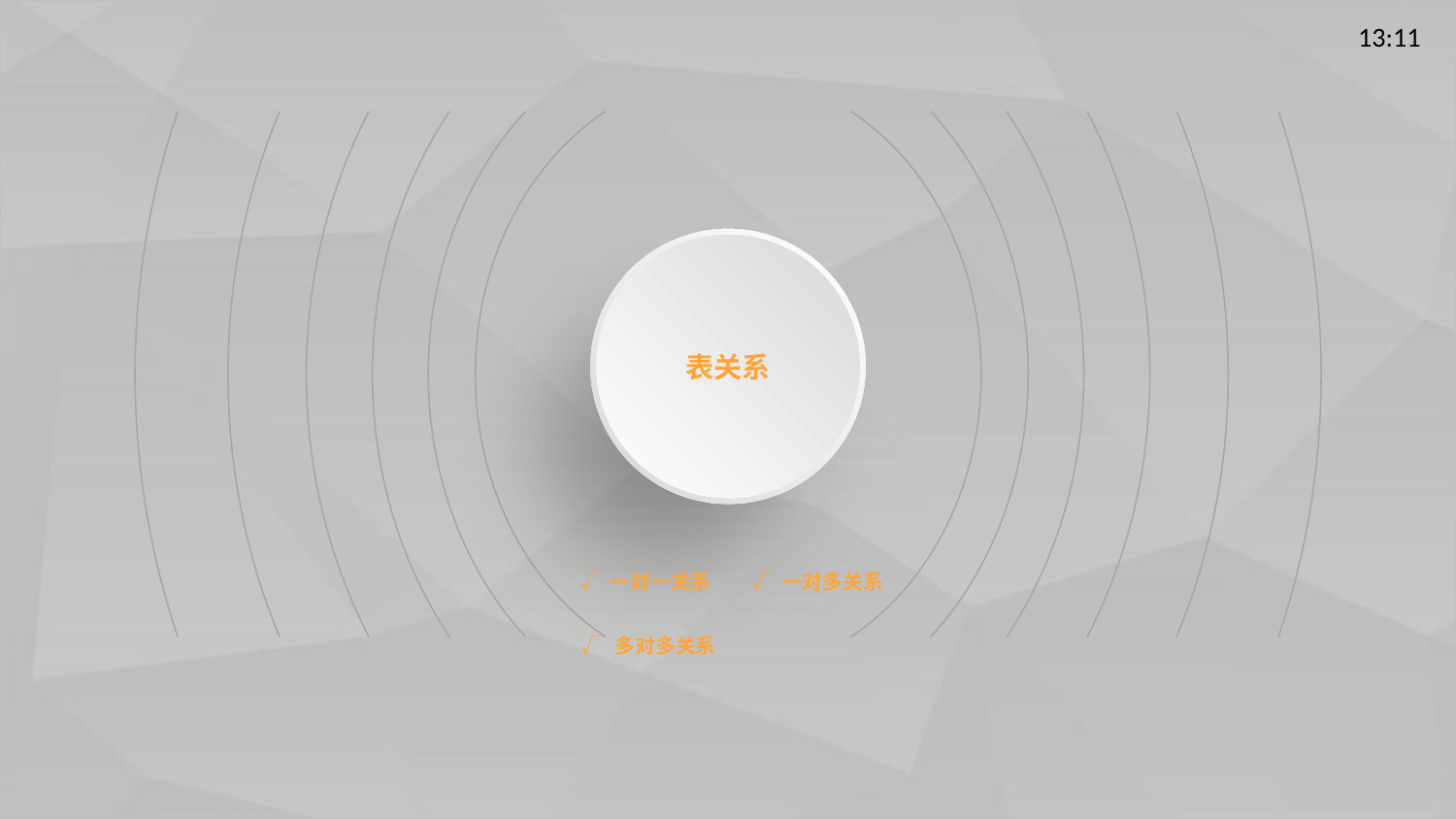

表关系
√ 一对一关系
√ 一对多关系
√  多对多关系